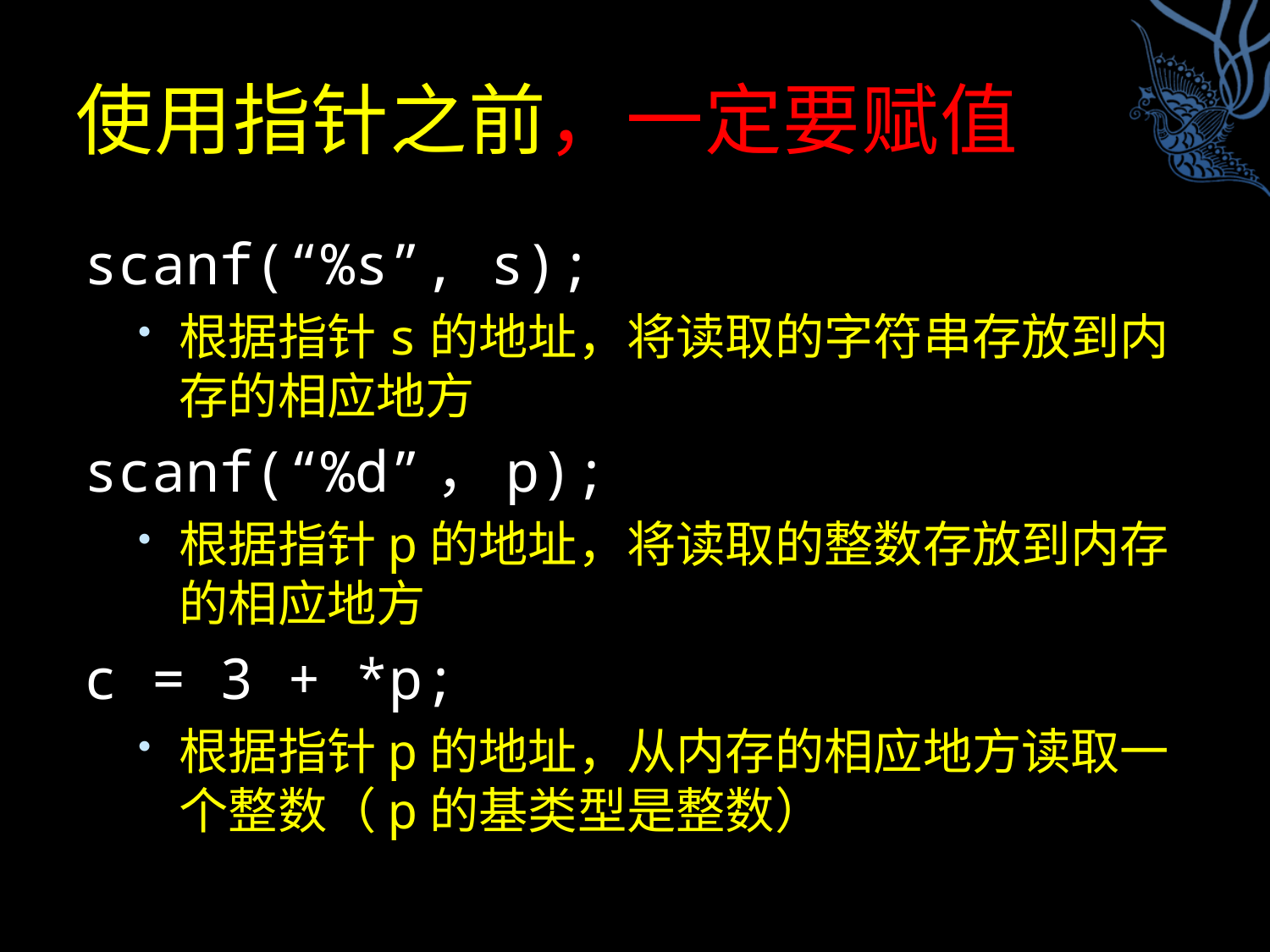

# 使用指针之前，一定要赋值
scanf(“%s”, s);
根据指针s的地址，将读取的字符串存放到内存的相应地方
scanf(“%d”，p);
根据指针p的地址，将读取的整数存放到内存的相应地方
c = 3 + *p;
根据指针p的地址，从内存的相应地方读取一个整数（p的基类型是整数）
8